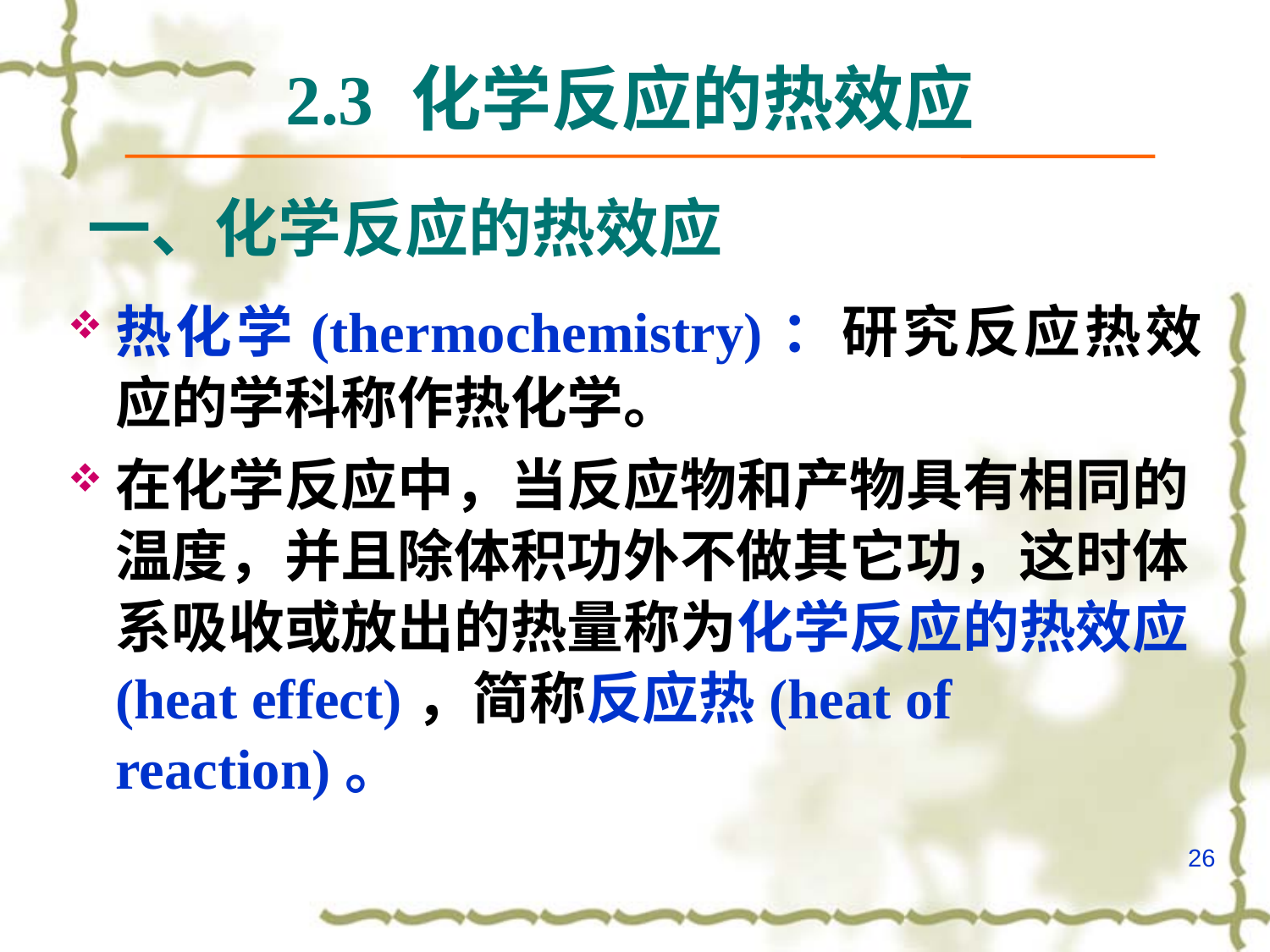

# 2.3 化学反应的热效应

一、化学反应的热效应
热化学(thermochemistry)：研究反应热效应的学科称作热化学。
在化学反应中，当反应物和产物具有相同的温度，并且除体积功外不做其它功，这时体系吸收或放出的热量称为化学反应的热效应(heat effect)，简称反应热(heat of reaction)。
26